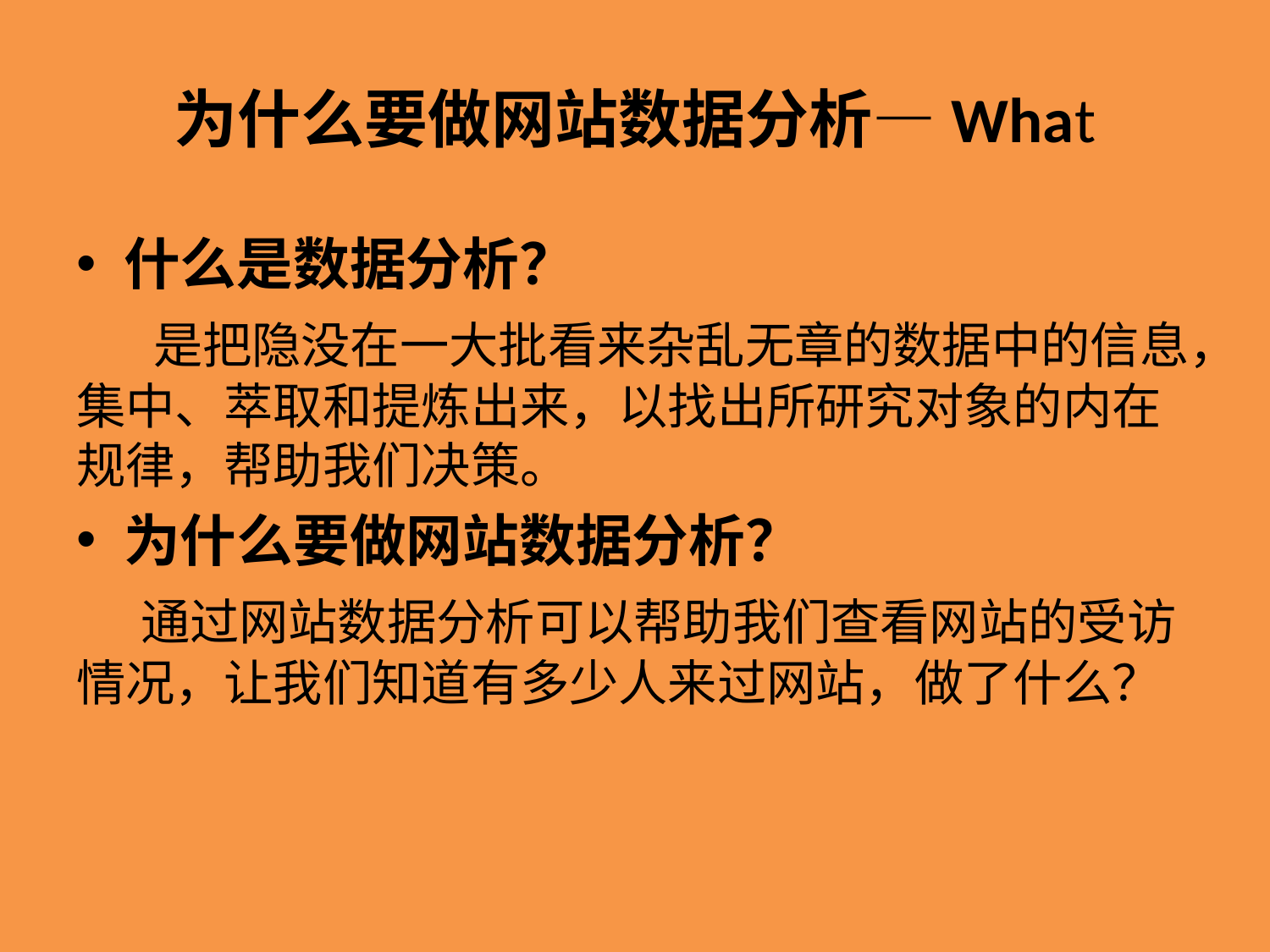

# 为什么要做网站数据分析—What
什么是数据分析？
     是把隐没在一大批看来杂乱无章的数据中的信息，集中、萃取和提炼出来，以找出所研究对象的内在规律，帮助我们决策。
为什么要做网站数据分析？
    通过网站数据分析可以帮助我们查看网站的受访情况，让我们知道有多少人来过网站，做了什么？